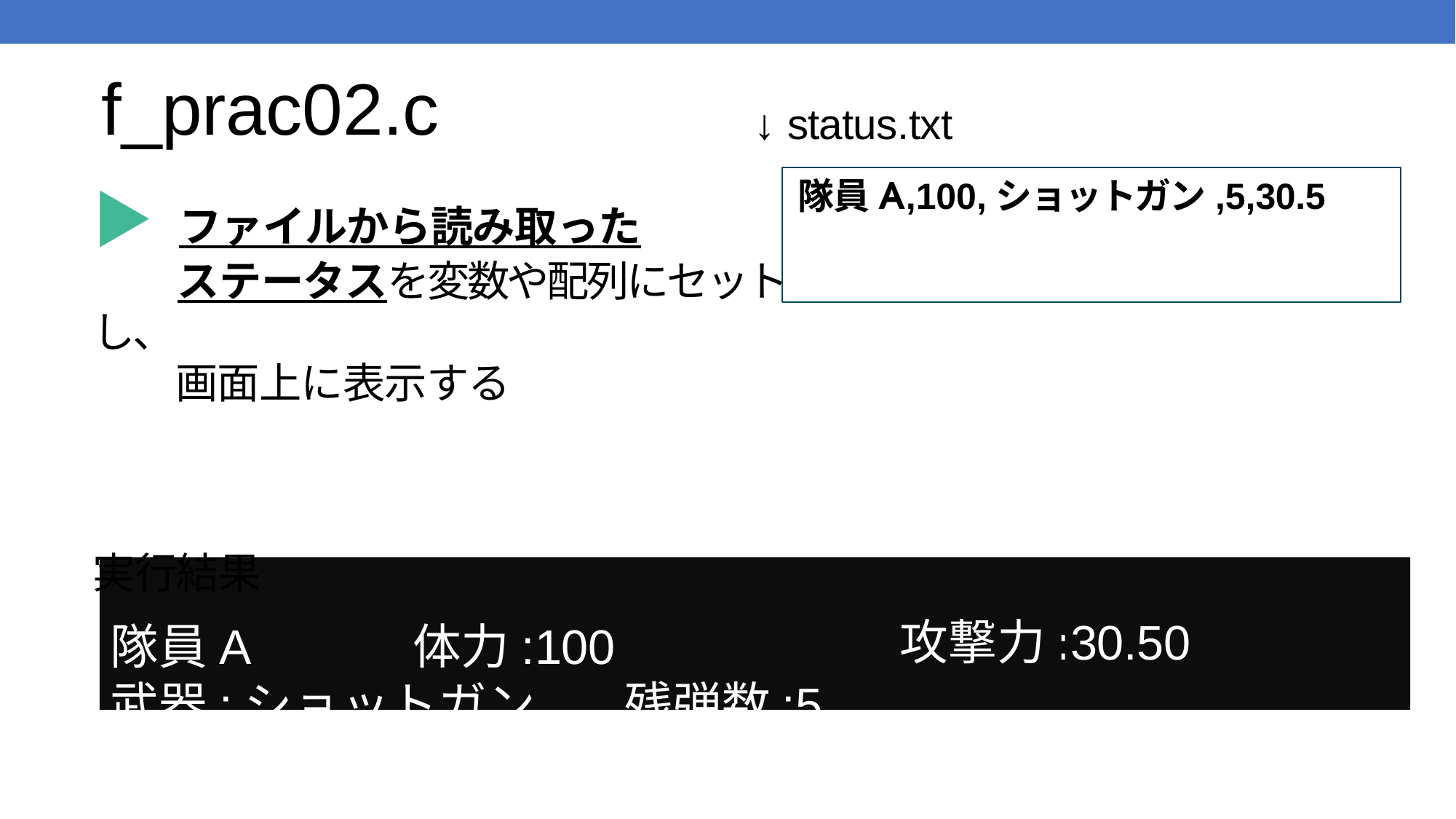

# f_prac02.c
↓ status.txt
▶ ファイルから読み取った
　　ステータスを変数や配列にセットし、
　　画面上に表示する

実行結果
隊員A	体力:100
武器:ショットガン	残弾数:5
隊員A,100,ショットガン,5,30.5

攻撃力:30.50